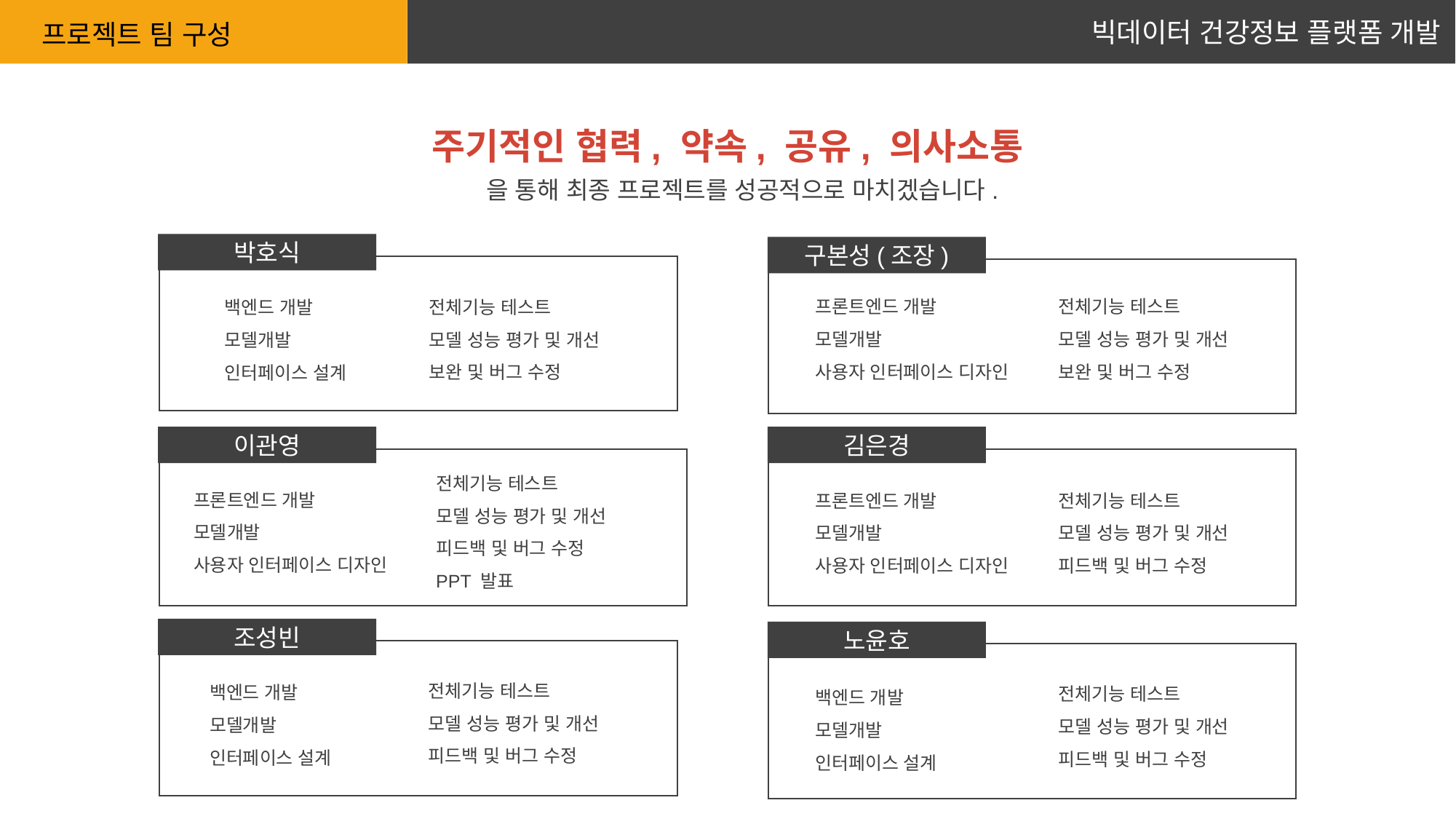

빅데이터 건강정보 플랫폼 개발
프로젝트 팀 구성
주기적인 협력, 약속, 공유, 의사소통
을 통해 최종 프로젝트를 성공적으로 마치겠습니다.
박호식
구본성(조장)

프론트엔드 개발
모델개발
사용자 인터페이스 디자인
전체기능 테스트
모델 성능 평가 및 개선
보완 및 버그 수정
전체기능 테스트
모델 성능 평가 및 개선
보완 및 버그 수정
백엔드 개발
모델개발
인터페이스 설계
이관영
김은경

전체기능 테스트
모델 성능 평가 및 개선
피드백 및 버그 수정
PPT 발표
프론트엔드 개발
모델개발
사용자 인터페이스 디자인
프론트엔드 개발
모델개발
사용자 인터페이스 디자인
전체기능 테스트
모델 성능 평가 및 개선
피드백 및 버그 수정
조성빈
노윤호

전체기능 테스트
모델 성능 평가 및 개선
피드백 및 버그 수정
백엔드 개발
모델개발
인터페이스 설계
전체기능 테스트
모델 성능 평가 및 개선
피드백 및 버그 수정
백엔드 개발
모델개발
인터페이스 설계